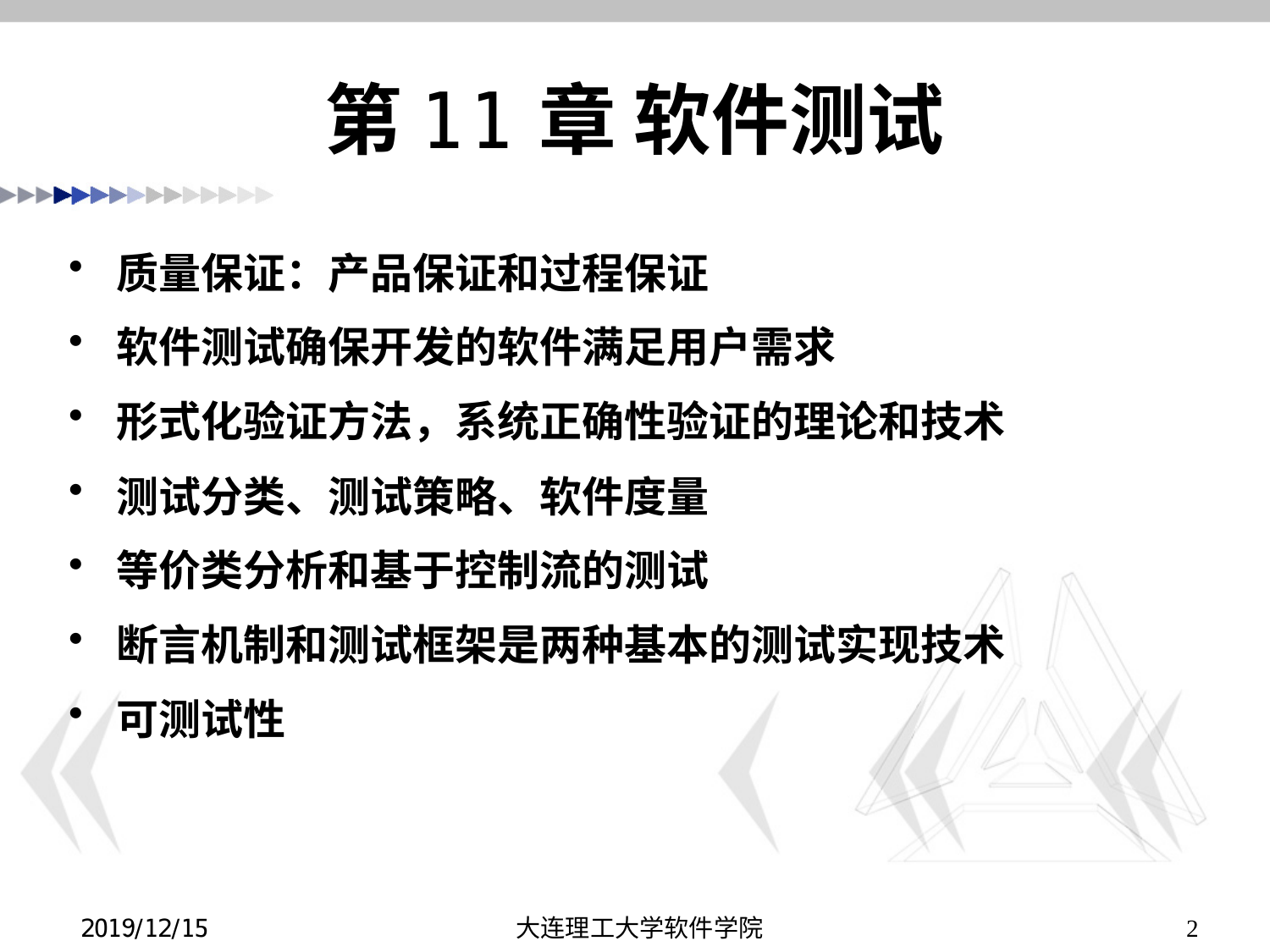

# 第11章 软件测试
质量保证：产品保证和过程保证
软件测试确保开发的软件满足用户需求
形式化验证方法，系统正确性验证的理论和技术
测试分类、测试策略、软件度量
等价类分析和基于控制流的测试
断言机制和测试框架是两种基本的测试实现技术
可测试性
2019/12/15
大连理工大学软件学院
2